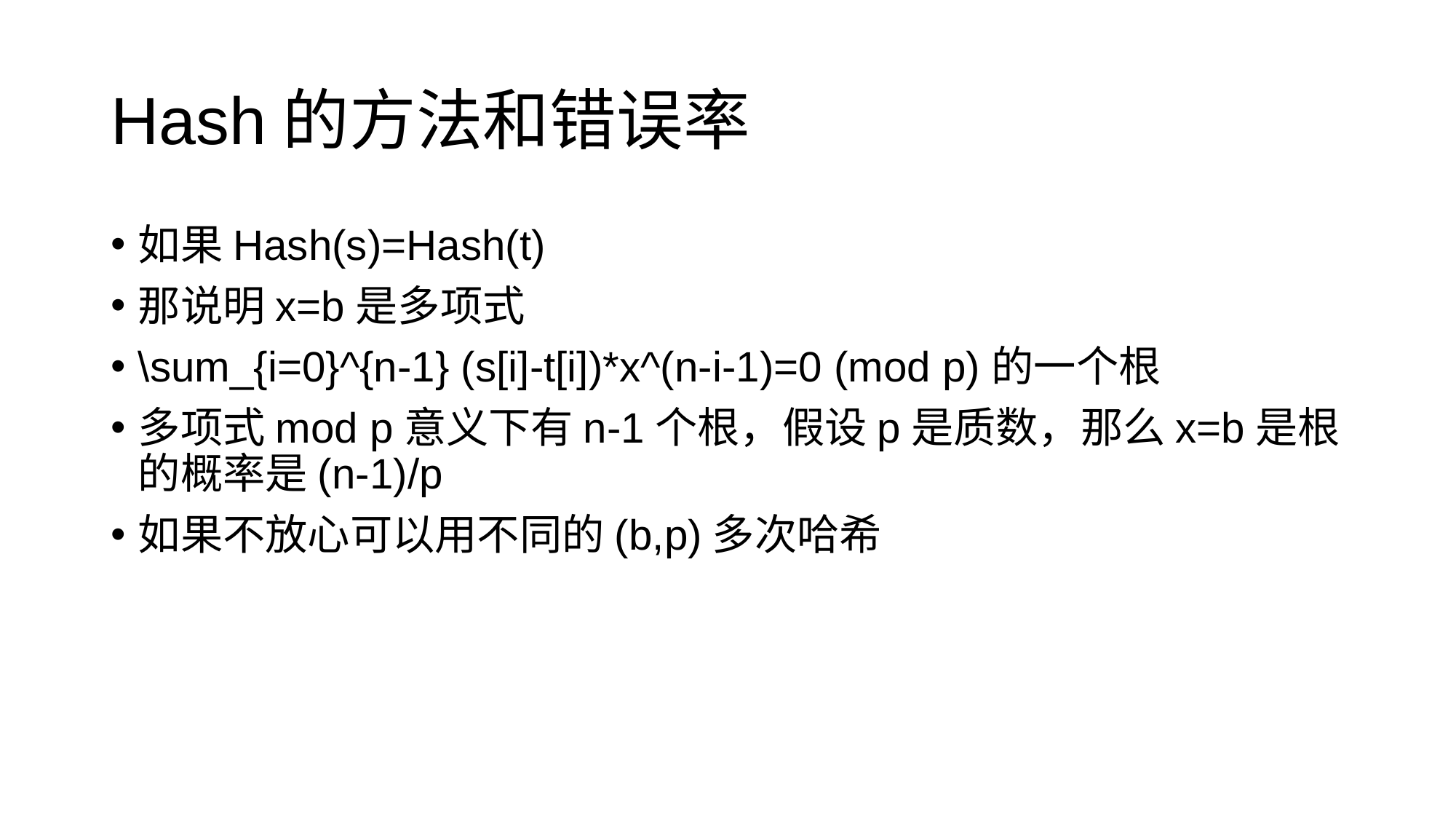

# Hash的方法和错误率
如果Hash(s)=Hash(t)
那说明x=b是多项式
\sum_{i=0}^{n-1} (s[i]-t[i])*x^(n-i-1)=0 (mod p)的一个根
多项式mod p意义下有n-1个根，假设p是质数，那么x=b是根的概率是(n-1)/p
如果不放心可以用不同的(b,p)多次哈希